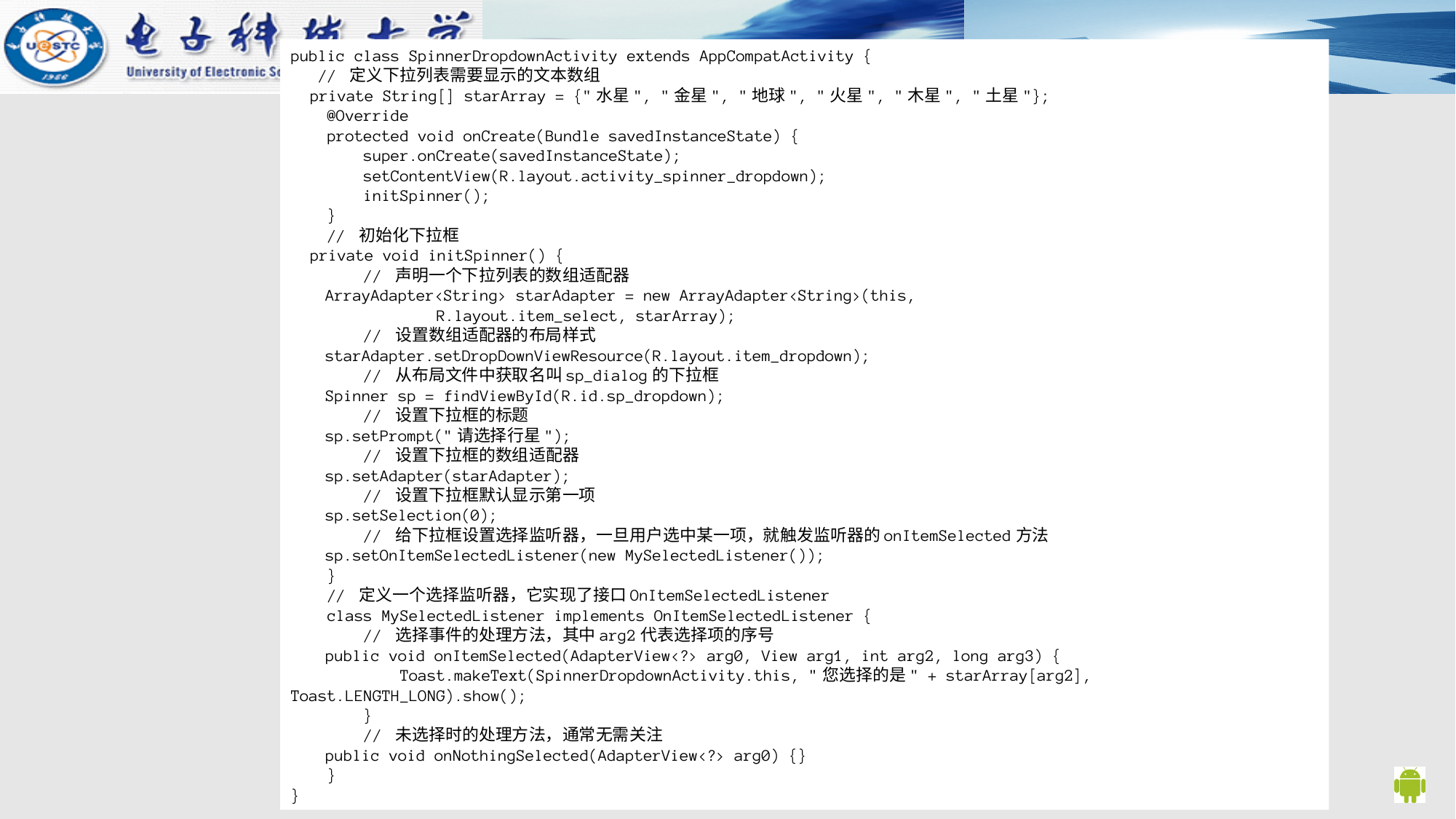

public class SpinnerDropdownActivity extends AppCompatActivity {
   // 定义下拉列表需要显示的文本数组
    private String[] starArray = {"水星", "金星", "地球", "火星", "木星", "土星"};
    @Override
    protected void onCreate(Bundle savedInstanceState) {
        super.onCreate(savedInstanceState);
        setContentView(R.layout.activity_spinner_dropdown);
        initSpinner();
    }
    // 初始化下拉框
    private void initSpinner() {
        // 声明一个下拉列表的数组适配器
        ArrayAdapter<String> starAdapter = new ArrayAdapter<String>(this,
                R.layout.item_select, starArray);
        // 设置数组适配器的布局样式
        starAdapter.setDropDownViewResource(R.layout.item_dropdown);
        // 从布局文件中获取名叫sp_dialog的下拉框
        Spinner sp = findViewById(R.id.sp_dropdown);
        // 设置下拉框的标题
        sp.setPrompt("请选择行星");
        // 设置下拉框的数组适配器
        sp.setAdapter(starAdapter);
        // 设置下拉框默认显示第一项
        sp.setSelection(0);
        // 给下拉框设置选择监听器，一旦用户选中某一项，就触发监听器的onItemSelected方法
        sp.setOnItemSelectedListener(new MySelectedListener());
    }
    // 定义一个选择监听器，它实现了接口OnItemSelectedListener
    class MySelectedListener implements OnItemSelectedListener {
        // 选择事件的处理方法，其中arg2代表选择项的序号
        public void onItemSelected(AdapterView<?> arg0, View arg1, int arg2, long arg3) {
            Toast.makeText(SpinnerDropdownActivity.this, "您选择的是" + starArray[arg2], Toast.LENGTH_LONG).show();
        }
        // 未选择时的处理方法，通常无需关注
        public void onNothingSelected(AdapterView<?> arg0) {}
    }
}